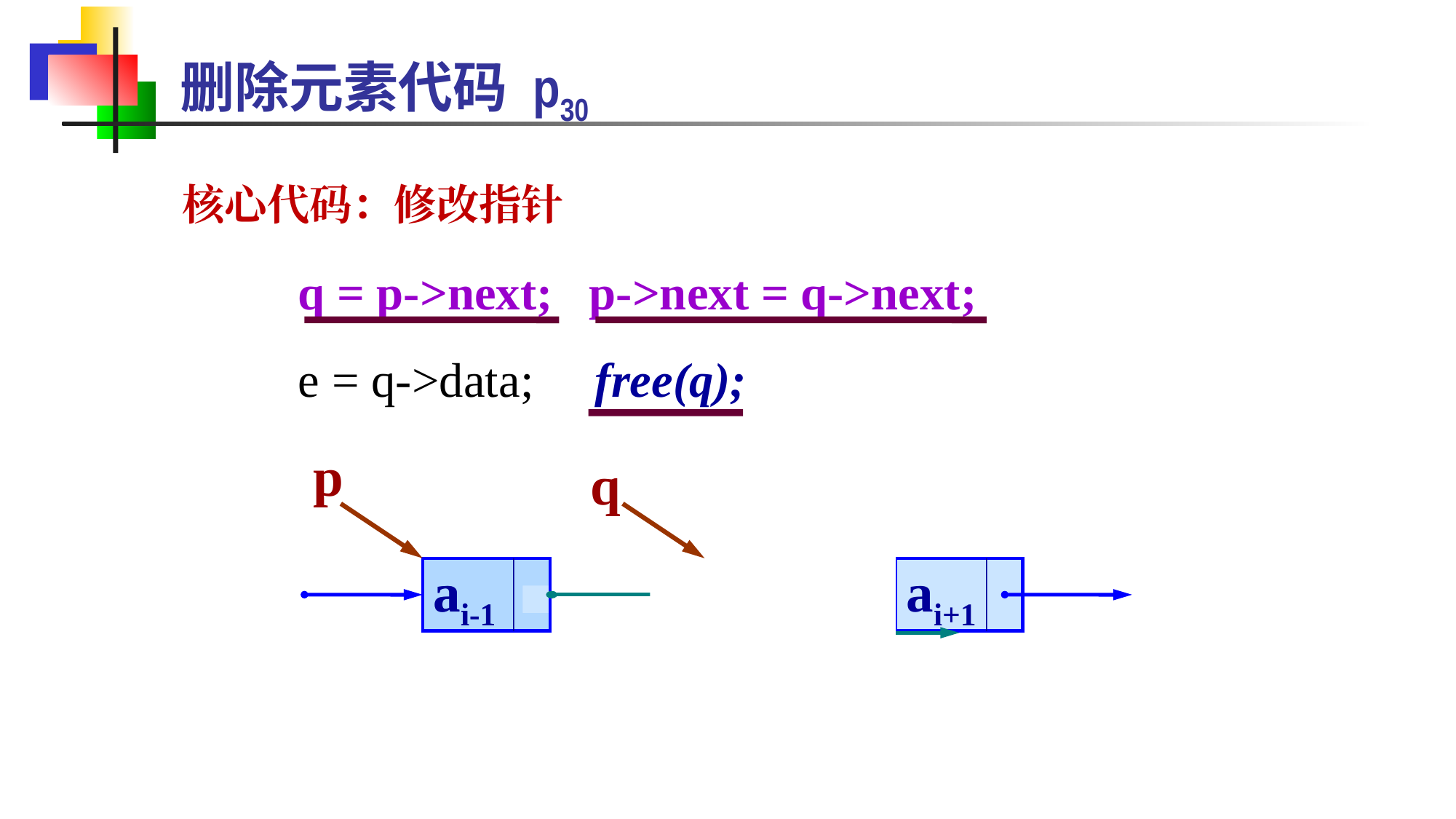

删除元素代码 p30
核心代码：修改指针
q = p->next;   p->next = q->next;
e = q->data;     free(q);

p
q

ai-1

ai-1

ai

ai+1